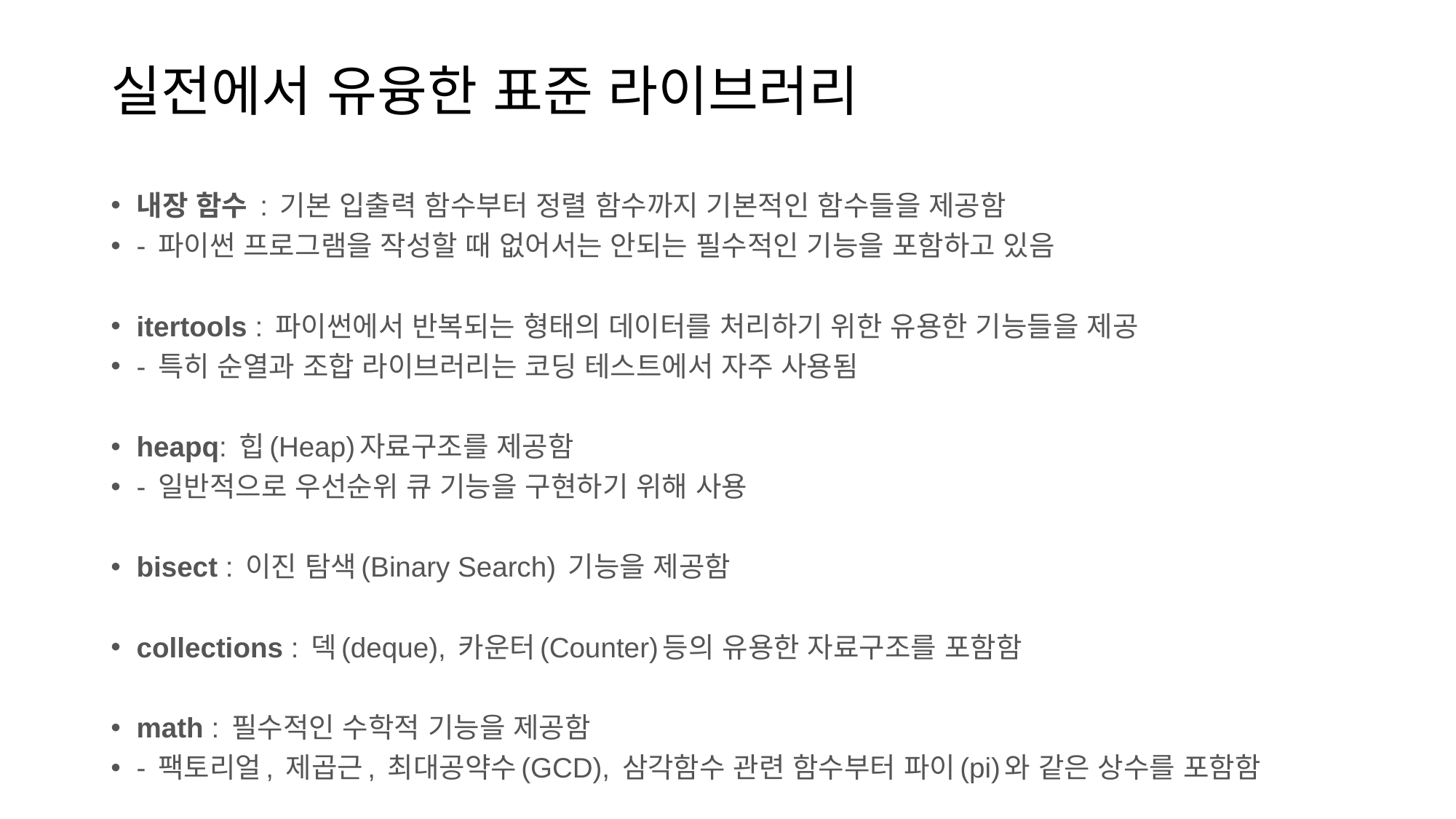

# 실전에서 유융한 표준 라이브러리
내장 함수 : 기본 입출력 함수부터 정렬 함수까지 기본적인 함수들을 제공함
- 파이썬 프로그램을 작성할 때 없어서는 안되는 필수적인 기능을 포함하고 있음

itertools : 파이썬에서 반복되는 형태의 데이터를 처리하기 위한 유용한 기능들을 제공
- 특히 순열과 조합 라이브러리는 코딩 테스트에서 자주 사용됨
​
heapq: 힙(Heap)자료구조를 제공함
- 일반적으로 우선순위 큐 기능을 구현하기 위해 사용
​
bisect : 이진 탐색(Binary Search) 기능을 제공함
​
collections : 덱(deque), 카운터(Counter)등의 유용한 자료구조를 포함함
​
math : 필수적인 수학적 기능을 제공함
- 팩토리얼, 제곱근, 최대공약수(GCD), 삼각함수 관련 함수부터 파이(pi)와 같은 상수를 포함함